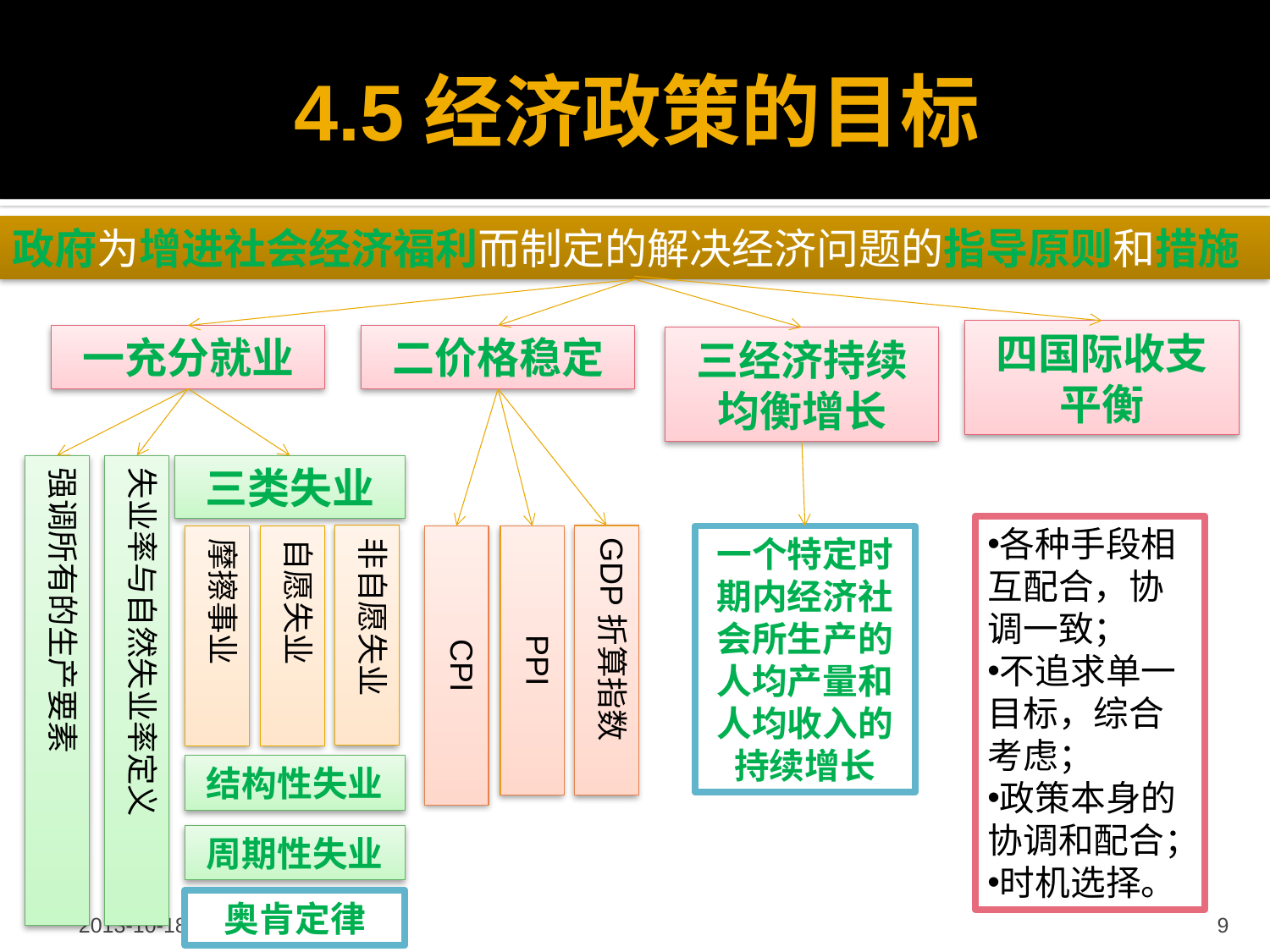

# 4.5经济政策的目标
政府为增进社会经济福利而制定的解决经济问题的指导原则和措施
四国际收支平衡
一充分就业
二价格稳定
三经济持续均衡增长
强调所有的生产要素
失业率与自然失业率定义
三类失业
各种手段相互配合，协调一致；
不追求单一目标，综合考虑；
政策本身的协调和配合；
时机选择。
非自愿失业
GDP折算指数
摩擦事业
自愿失业
CPI
PPI
一个特定时期内经济社会所生产的人均产量和人均收入的持续增长
结构性失业
周期性失业
奥肯定律
2013-10-18
9